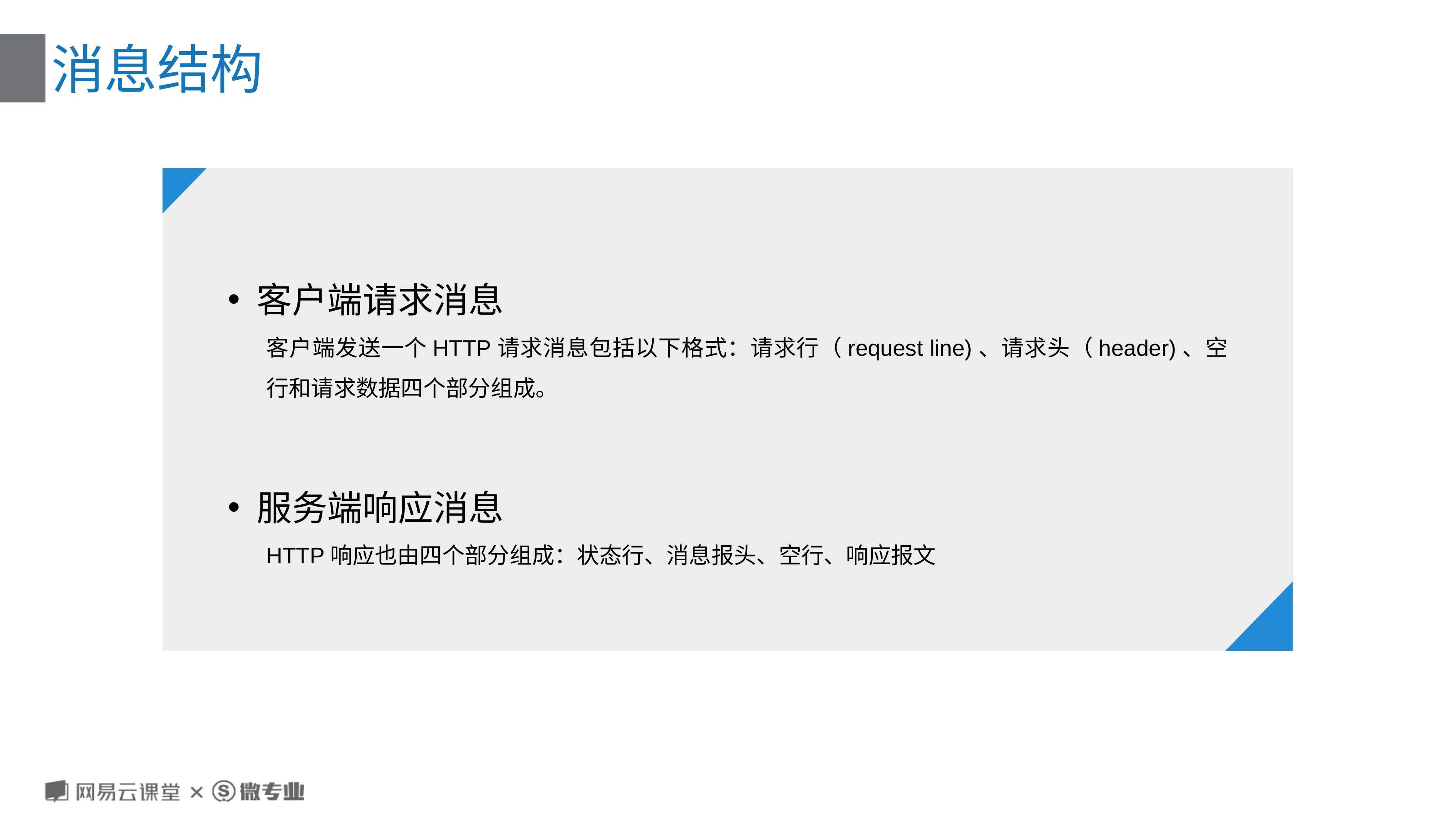

# 消息结构

客户端请求消息
客户端发送一个HTTP请求消息包括以下格式：请求行（request line)、请求头（header)、空行和请求数据四个部分组成。
服务端响应消息
HTTP响应也由四个部分组成：状态行、消息报头、空行、响应报文